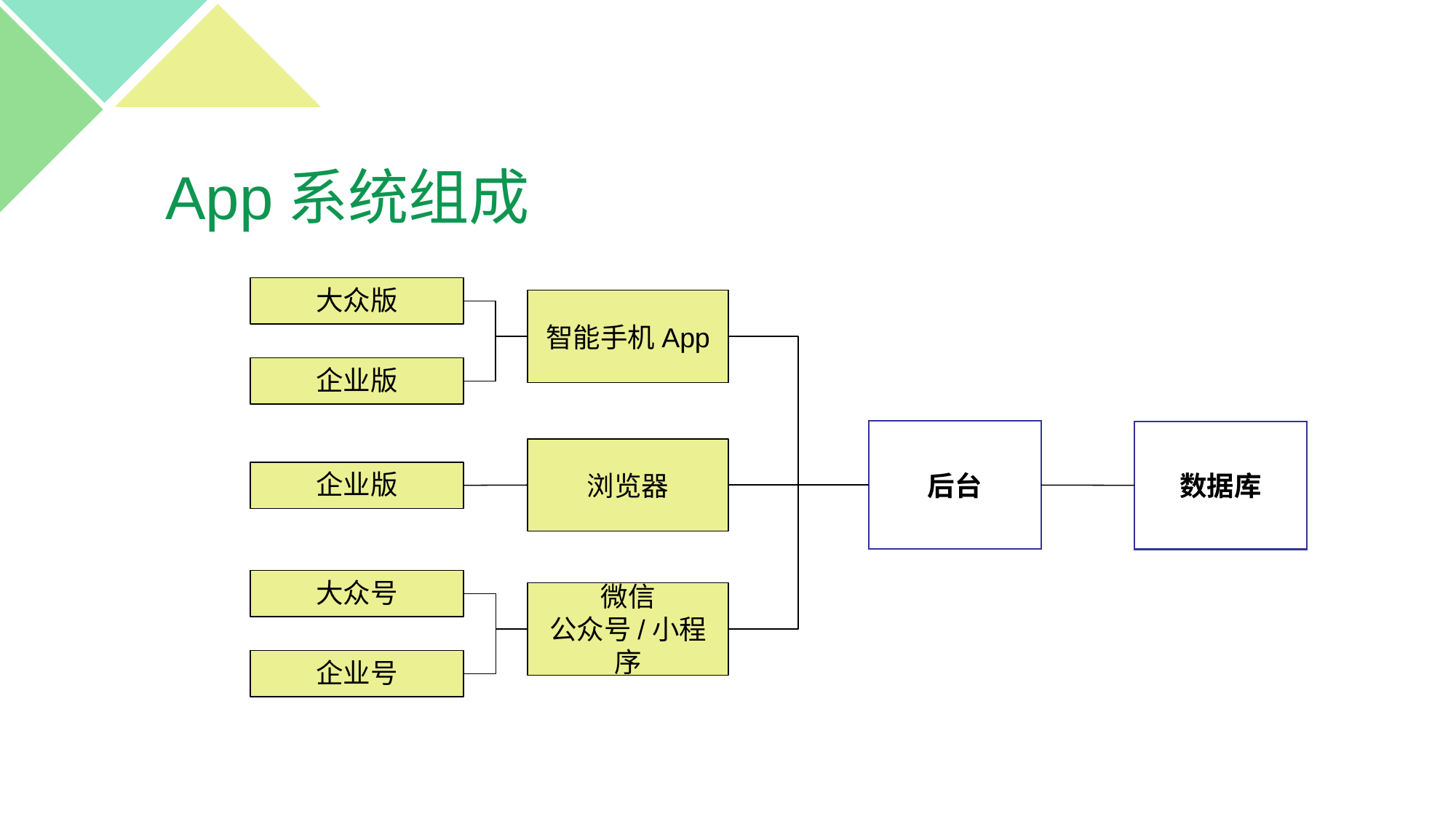

# App系统组成
大众版
智能手机App
企业版
后台
数据库
浏览器
企业版
大众号
微信
公众号/小程序
企业号